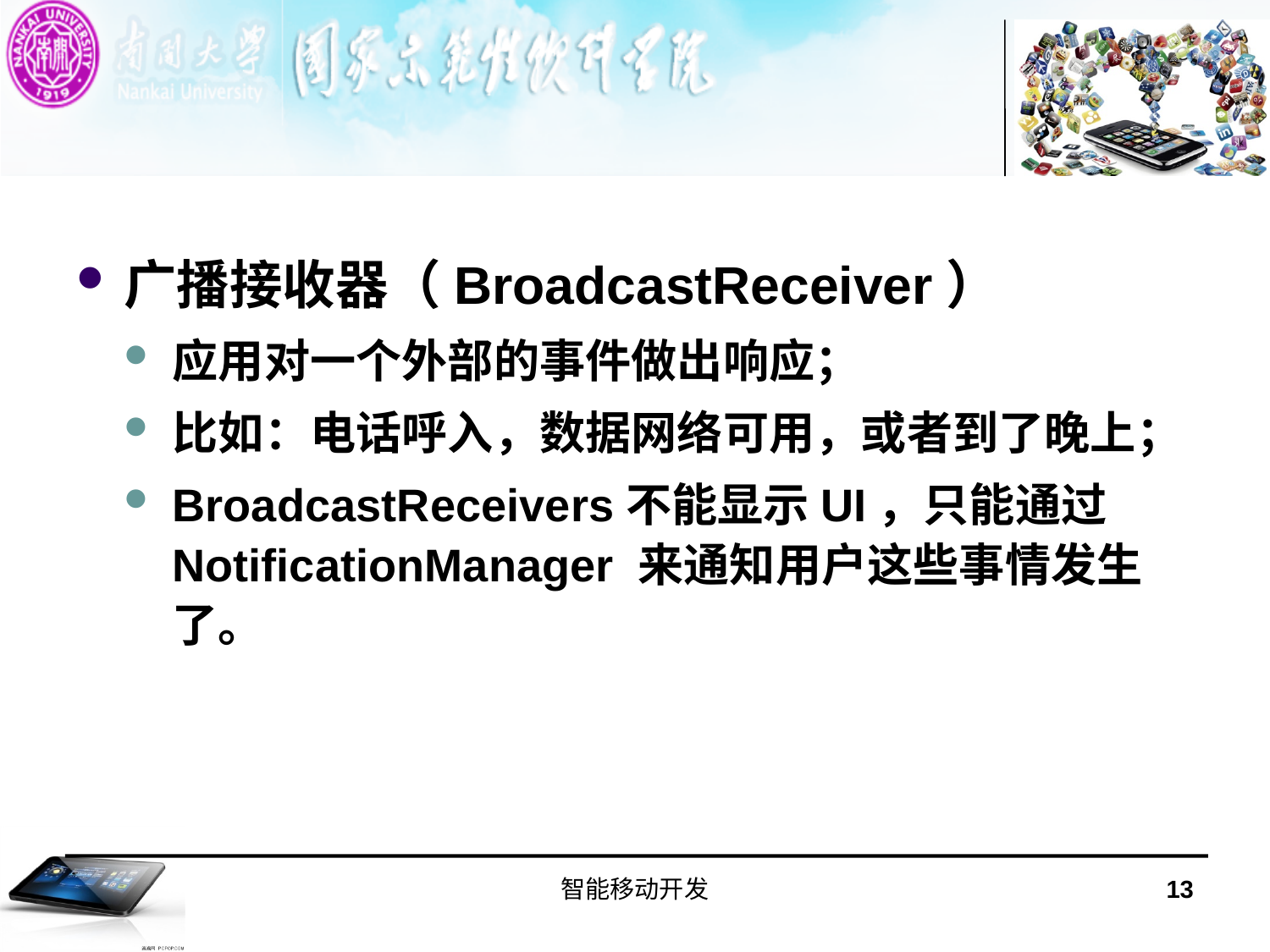

#
广播接收器（BroadcastReceiver）
应用对一个外部的事件做出响应；
比如：电话呼入，数据网络可用，或者到了晚上；
BroadcastReceivers不能显示UI，只能通过NotificationManager 来通知用户这些事情发生了。
智能移动开发
13